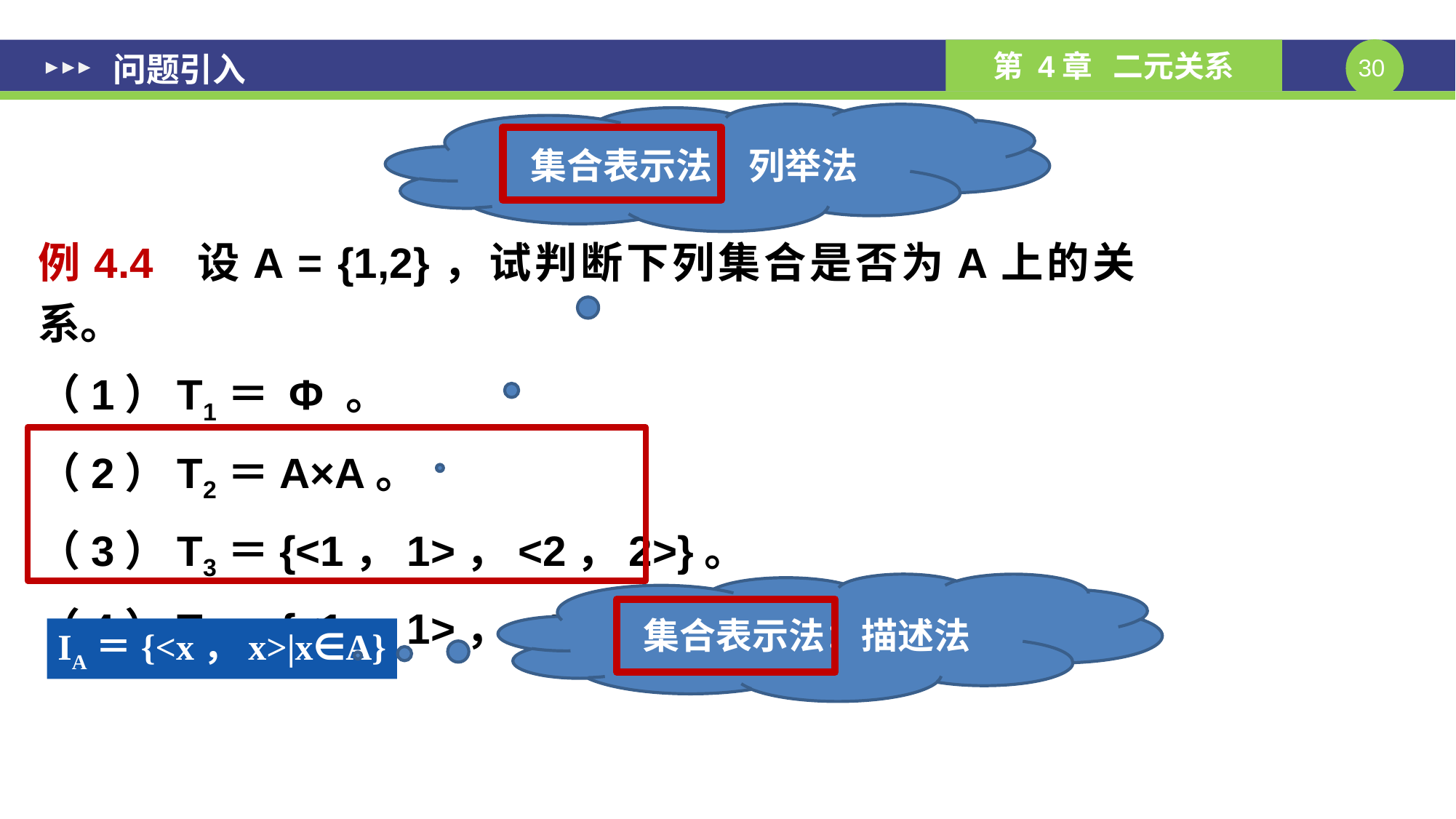

# 问题引入
集合表示法：列举法

例4.4  设A = {1,2}，试判断下列集合是否为A上的关系。
（1）T1＝ Φ 。
（2）T2＝A×A。
（3）T3＝{<1，1>，<2，2>}。
（4）T4＝{<1，1>，<1，2>}。
集合表示法：描述法
IA＝{<x，x>|x∈A}